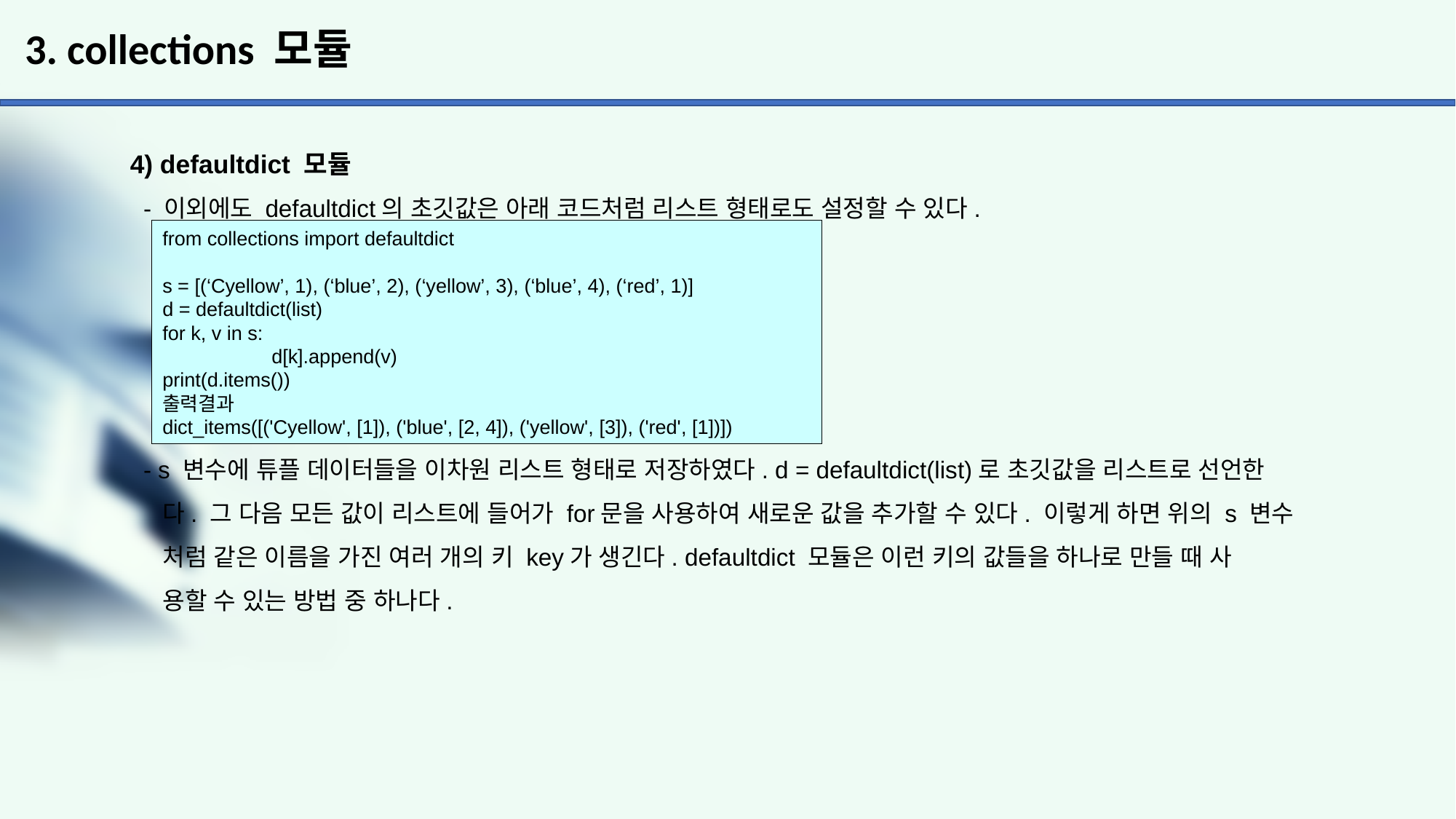

# 3. collections 모듈
4) defaultdict 모듈
  - 이외에도 defaultdict의 초깃값은 아래 코드처럼 리스트 형태로도 설정할 수 있다.

  - s 변수에 튜플 데이터들을 이차원 리스트 형태로 저장하였다. d = defaultdict(list)로 초깃값을 리스트로 선언한
    다. 그 다음 모든 값이 리스트에 들어가 for문을 사용하여 새로운 값을 추가할 수 있다. 이렇게 하면 위의 s 변수
    처럼 같은 이름을 가진 여러 개의 키 key가 생긴다. defaultdict 모듈은 이런 키의 값들을 하나로 만들 때 사
    용할 수 있는 방법 중 하나다.

from collections import defaultdict

s = [(‘Cyellow’, 1), (‘blue’, 2), (‘yellow’, 3), (‘blue’, 4), (‘red’, 1)]
d = defaultdict(list)
for k, v in s:
	d[k].append(v)
print(d.items())
출력결과
dict_items([('Cyellow', [1]), ('blue', [2, 4]), ('yellow', [3]), ('red', [1])])